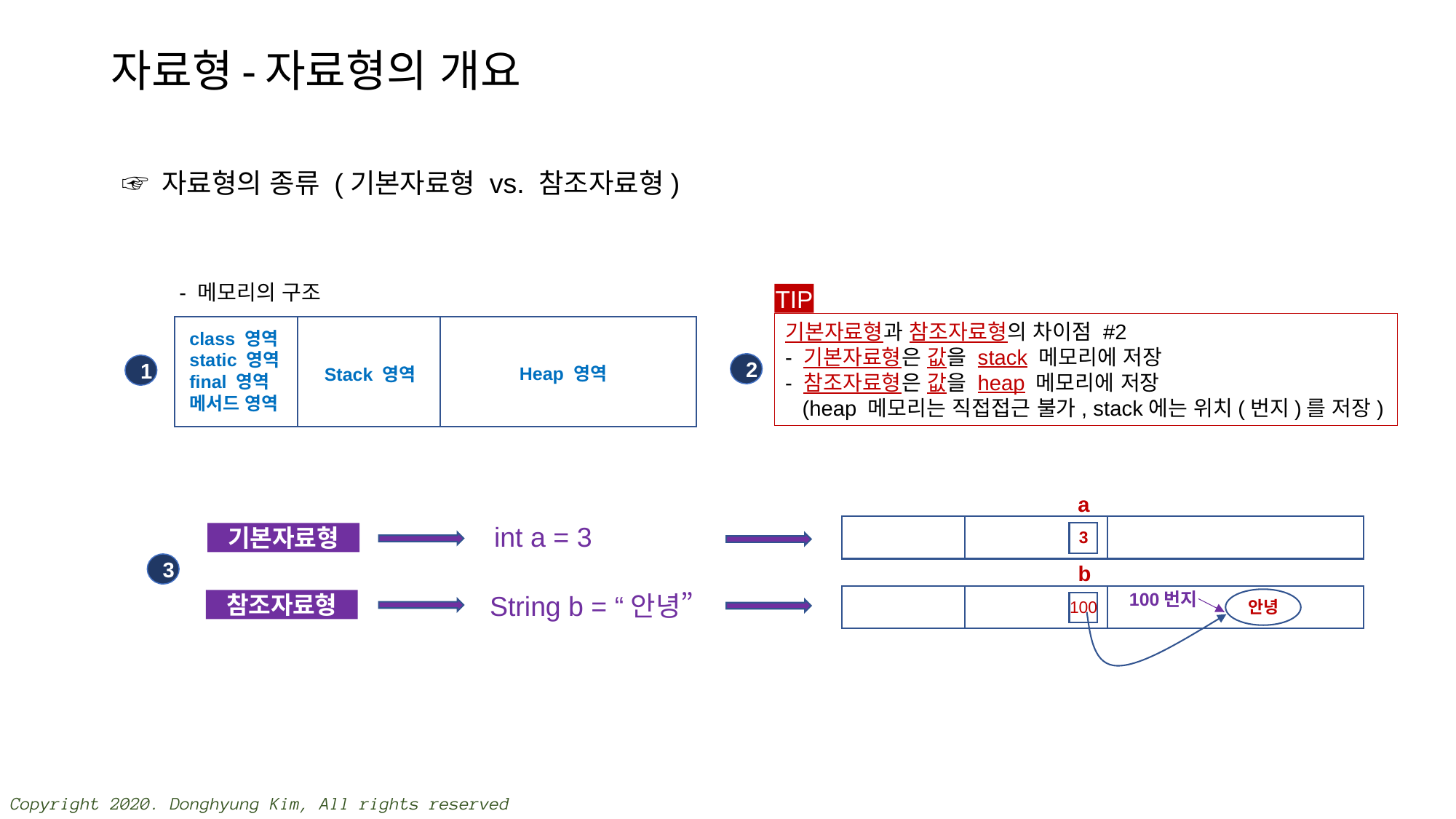

# 자료형-자료형의 개요
☞ 자료형의 종류 (기본자료형 vs. 참조자료형)
- 메모리의 구조
TIP
기본자료형과 참조자료형의 차이점 #2
- 기본자료형은 값을 stack 메모리에 저장
- 참조자료형은 값을 heap 메모리에 저장
  (heap 메모리는 직접접근 불가, stack에는 위치(번지)를 저장)

class 영역
static 영역
final 영역
메서드 영역
Heap 영역
Stack 영역
2
1
a
int a = 3

3
기본자료형

b
100번지
String b = “안녕”

참조자료형
100
안녕

3